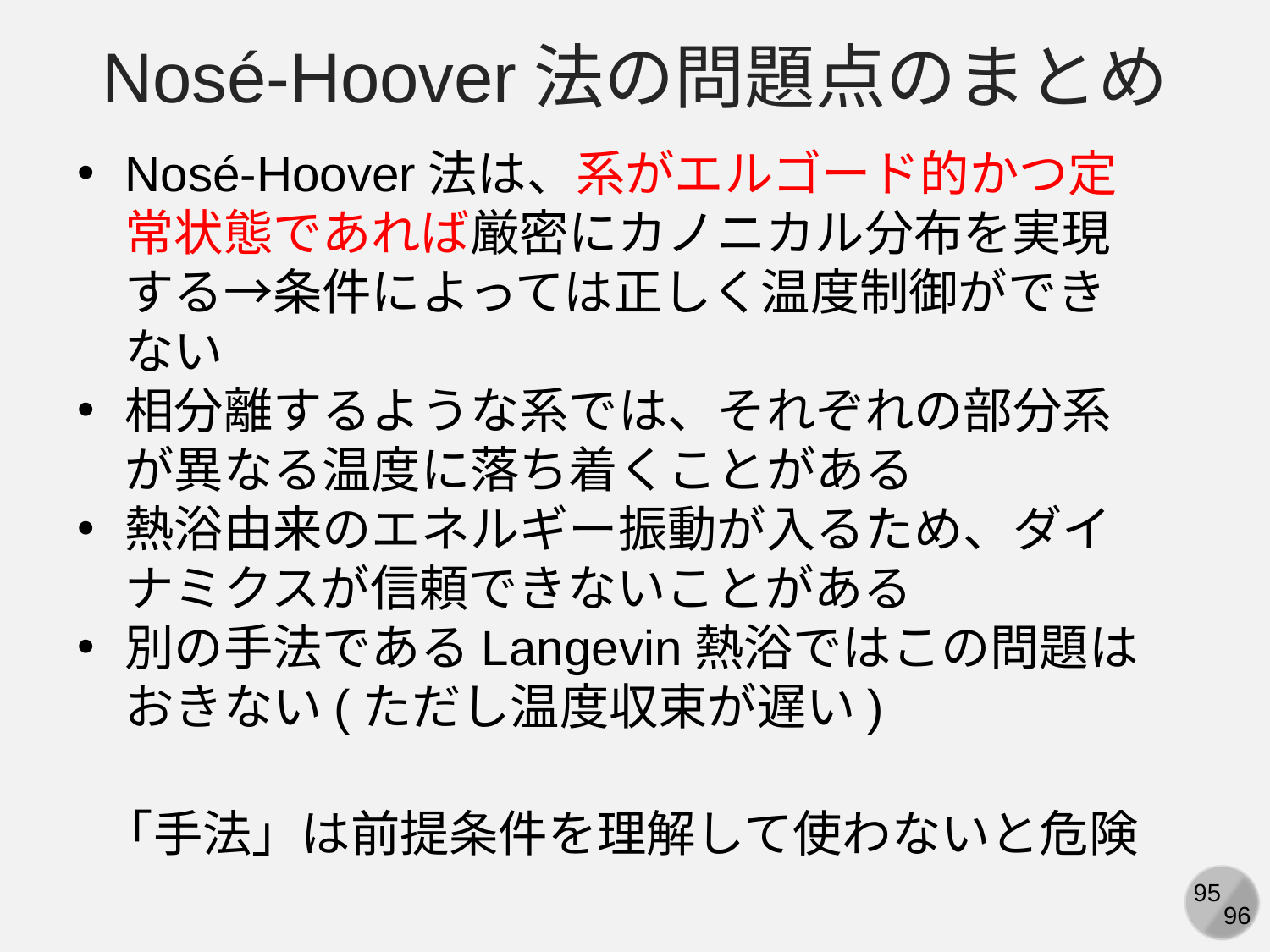

Nosé-Hoover法の問題点のまとめ
Nosé-Hoover法は、系がエルゴード的かつ定常状態であれば厳密にカノニカル分布を実現する→条件によっては正しく温度制御ができない
相分離するような系では、それぞれの部分系が異なる温度に落ち着くことがある
熱浴由来のエネルギー振動が入るため、ダイナミクスが信頼できないことがある
別の手法であるLangevin熱浴ではこの問題はおきない(ただし温度収束が遅い)
「手法」は前提条件を理解して使わないと危険